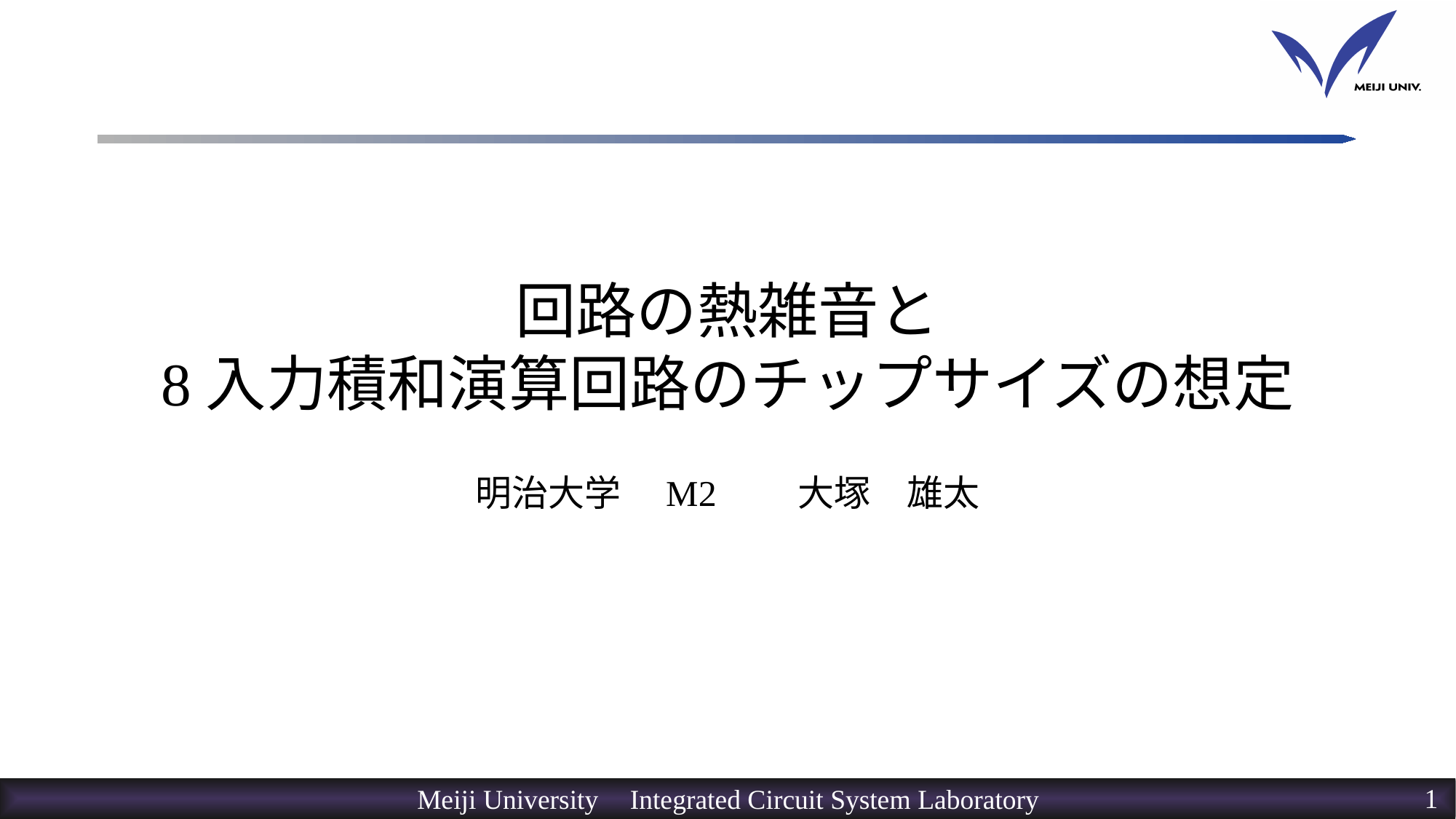

# 回路の熱雑音と 8入力積和演算回路のチップサイズの想定
明治大学　M2　　大塚　雄太